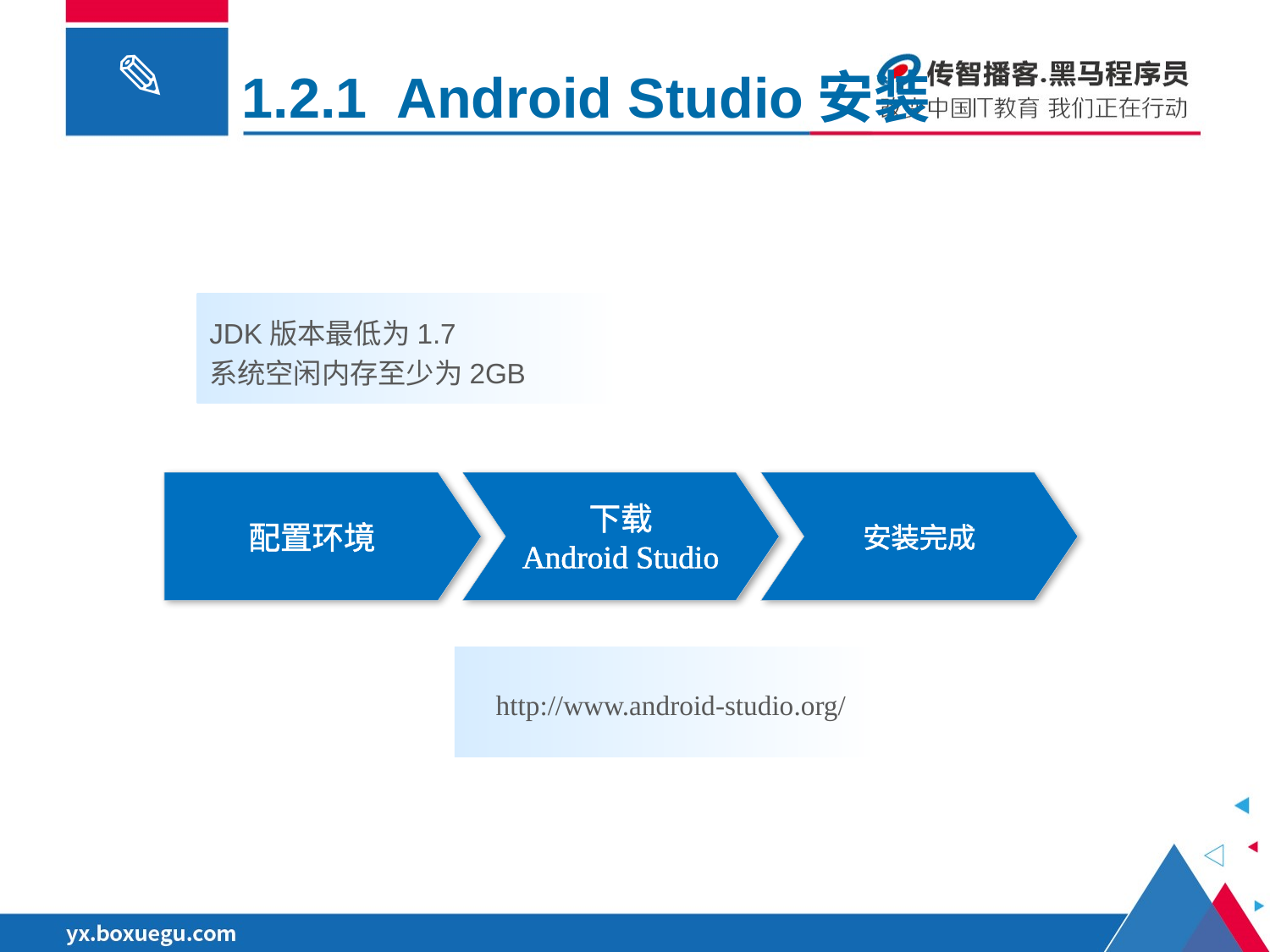

1.2.1  Android Studio安装
JDK版本最低为1.7
系统空闲内存至少为2GB

配置环境
下载
Android Studio
安装完成
http://www.android-studio.org/